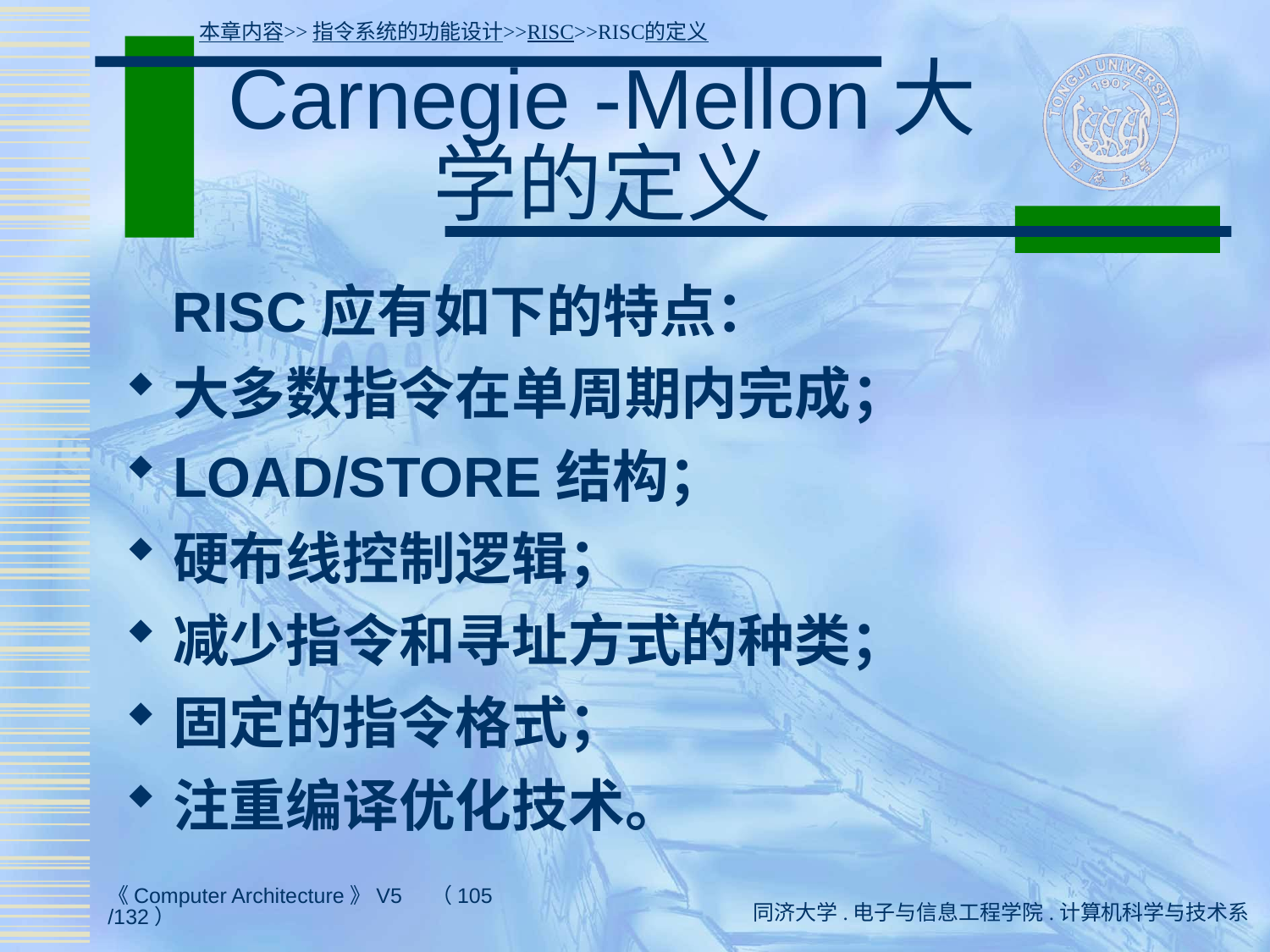

本章内容>>指令系统的功能设计>>RISC>>RISC的定义
# Carnegie -Mellon大学的定义
   RISC应有如下的特点：
大多数指令在单周期内完成；
LOAD/STORE结构；
硬布线控制逻辑；
减少指令和寻址方式的种类；
固定的指令格式；
注重编译优化技术。